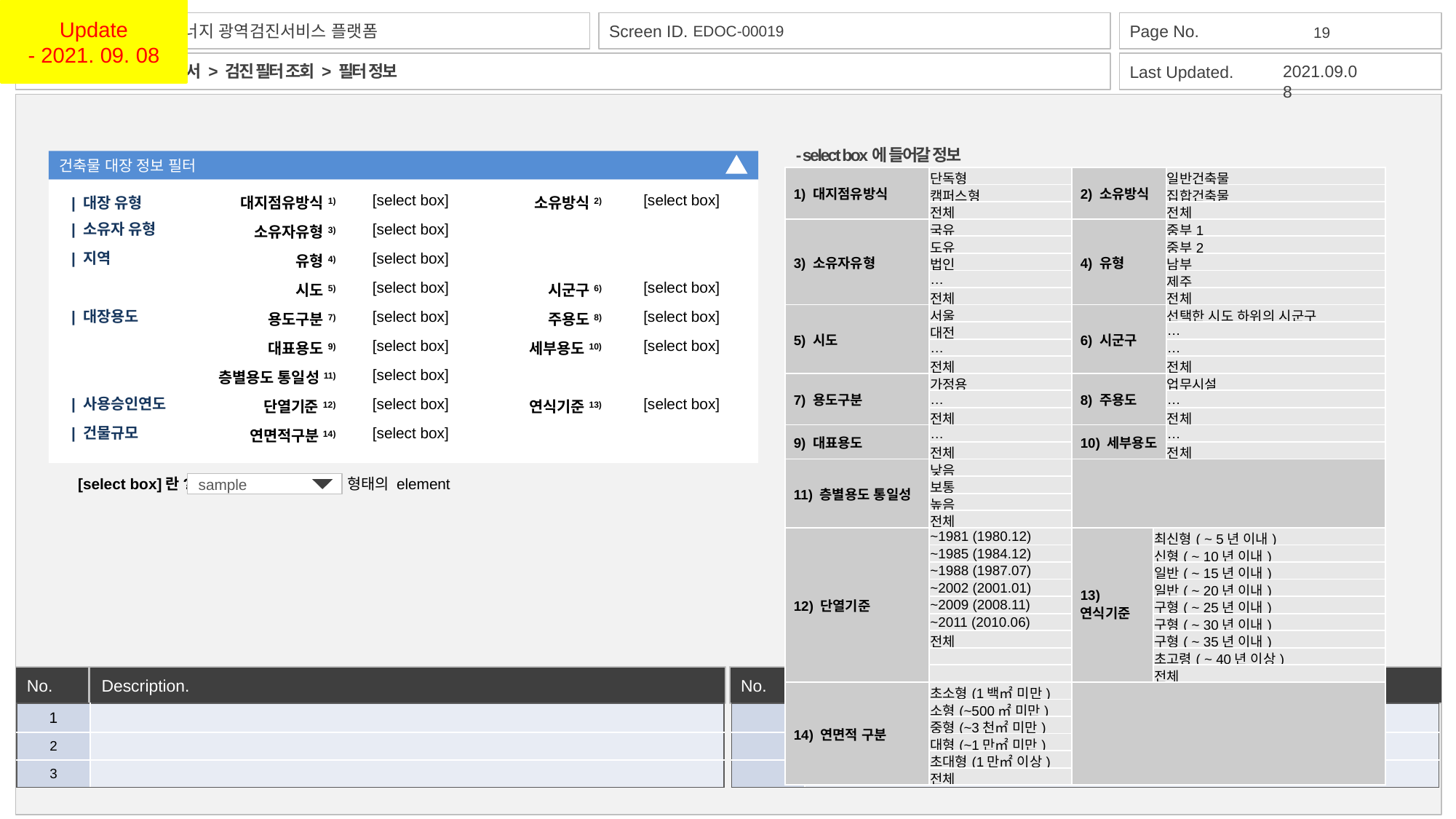

Update
- 2021. 09. 08
통계/보고서 > 검진 필터 조회 > 필터 정보
2021.09.08
- select box에 들어갈 정보
건축물 대장 정보 필터

| 1) 대지점유방식 | 단독형 | 2) 소유방식 |  | 일반건축물 |
| --- | --- | --- | --- | --- |
|  | 캠퍼스형 |  |  | 집합건축물 |
|  | 전체 |  |  | 전체 |
| 3) 소유자유형 | 국유 | 4) 유형 |  | 중부1 |
|  | 도유 |  |  | 중부2 |
|  | 법인 |  |  | 남부 |
|  | … |  |  | 제주 |
|  | 전체 |  |  | 전체 |
| 5) 시도 | 서울 | 6) 시군구 |  | 선택한 시도 하위의 시군구 |
|  | 대전 |  |  | … |
|  | … |  |  | … |
|  | 전체 |  |  | 전체 |
| 7) 용도구분 | 가정용 | 8) 주용도 |  | 업무시설 |
|  | … |  |  | … |
|  | 전체 |  |  | 전체 |
| 9) 대표용도 | … | 10) 세부용도 |  | … |
|  | 전체 |  |  | 전체 |
| 11) 층별용도 통일성 | 낮음 |  |  |  |
|  | 보통 |  |  |  |
|  | 높음 |  |  |  |
|  | 전체 |  |  |  |
| 12) 단열기준 | ~1981 (1980.12) | 13) 연식기준 | 최신형( ~ 5년 이내) |  |
|  | ~1985 (1984.12) |  | 신형( ~ 10년 이내) |  |
|  | ~1988 (1987.07) |  | 일반( ~ 15년 이내) |  |
|  | ~2002 (2001.01) |  | 일반( ~ 20년 이내) |  |
|  | ~2009 (2008.11) |  | 구형( ~ 25년 이내) |  |
|  | ~2011 (2010.06) |  | 구형( ~ 30년 이내) |  |
|  | 전체 |  | 구형( ~ 35년 이내) |  |
|  |  |  | 초고령( ~ 40년 이상) |  |
|  |  |  | 전체 |  |
| 14) 연면적 구분 | 초소형(1백㎡ 미만) |  |  |  |
|  | 소형(~500㎡ 미만) |  |  |  |
|  | 중형(~3천㎡ 미만) |  |  |  |
|  | 대형(~1만㎡ 미만) |  |  |  |
|  | 초대형(1만㎡ 이상) |  |  |  |
|  | 전체 |  |  |  |
| | 대장 유형 | 대지점유방식1) | [select box] | 소유방식2) | [select box] |
| --- | --- | --- | --- | --- |
| | 소유자 유형 | 소유자유형3) | [select box] |  |  |
| | 지역 | 유형4) | [select box] |  |  |
|  | 시도5) | [select box] | 시군구6) | [select box] |
| | 대장용도 | 용도구분7) | [select box] | 주용도8) | [select box] |
|  | 대표용도9) | [select box] | 세부용도10) | [select box] |
|  | 층별용도 통일성11) | [select box] |  |  |
| | 사용승인연도 | 단열기준12) | [select box] | 연식기준13) | [select box] |
| | 건물규모 | 연면적구분14) | [select box] |  |  |
[select box]란? :                                  형태의 element
sample

| 1 |  |
| --- | --- |
| 2 |  |
| 3 |  |
|  |  |
| --- | --- |
|  |  |
|  |  |